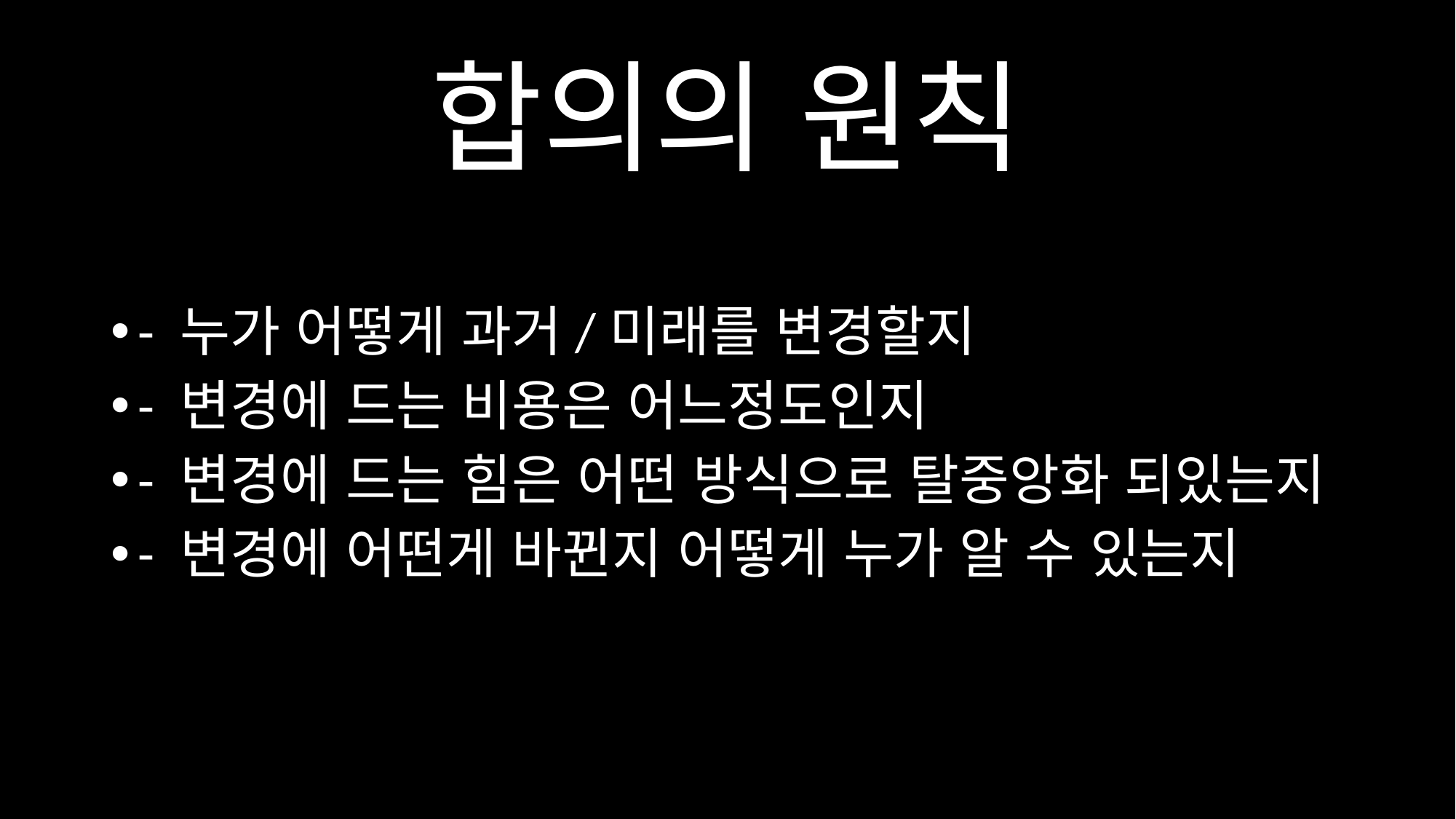

# 합의의 원칙

- 누가 어떻게 과거/미래를 변경할지
- 변경에 드는 비용은 어느정도인지
- 변경에 드는 힘은 어떤 방식으로 탈중앙화 되있는지
- 변경에 어떤게 바뀐지 어떻게 누가 알 수 있는지